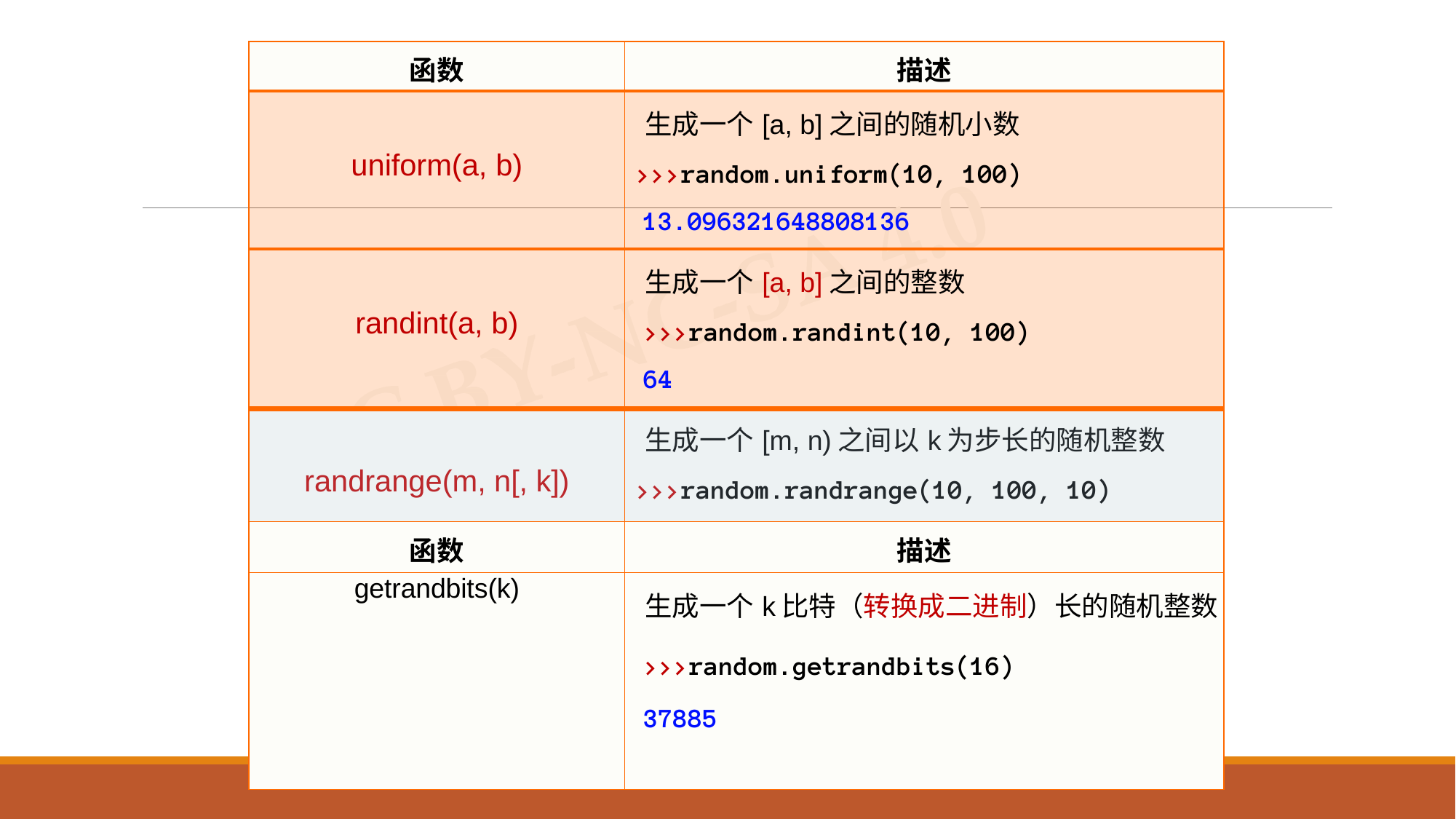

| 函数 | 描述 |
| --- | --- |
| uniform(a, b) | 生成一个[a, b]之间的随机小数 >>>random.uniform(10, 100) 13.096321648808136 |
| randint(a, b) | 生成一个[a, b]之间的整数 >>>random.randint(10, 100) 64 |
| randrange(m, n[, k]) | 生成一个[m, n)之间以k为步长的随机整数 >>>random.randrange(10, 100, 10) 80 |

|  |  |
| --- | --- |
| 函数 | 描述 |
| getrandbits(k) | 生成一个k比特（转换成二进制）长的随机整数 >>>random.getrandbits(16) 37885 |